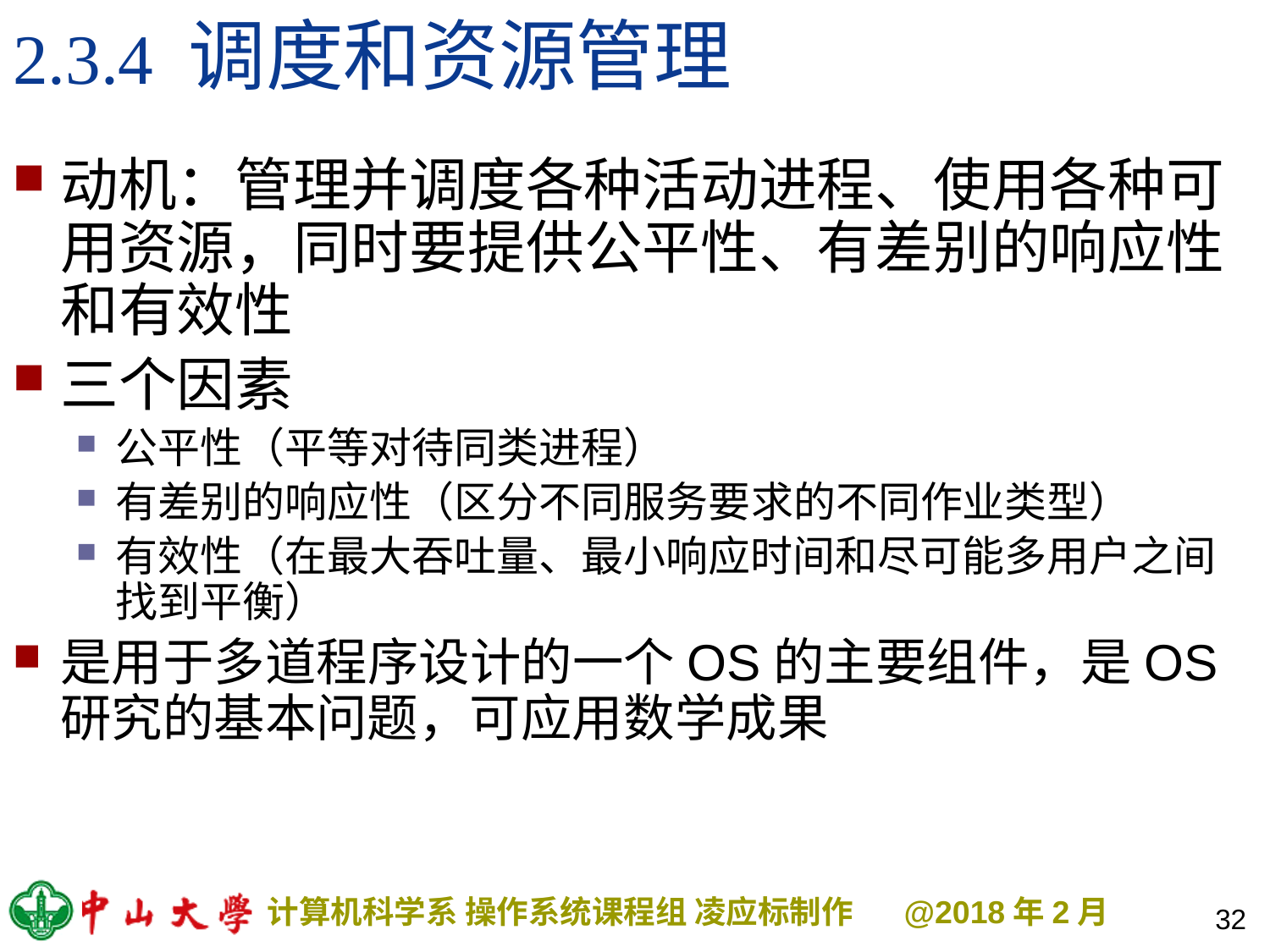

# 2.3.4 调度和资源管理
动机：管理并调度各种活动进程、使用各种可用资源，同时要提供公平性、有差别的响应性和有效性
三个因素
公平性（平等对待同类进程）
有差别的响应性（区分不同服务要求的不同作业类型）
有效性（在最大吞吐量、最小响应时间和尽可能多用户之间找到平衡）
是用于多道程序设计的一个OS的主要组件，是OS研究的基本问题，可应用数学成果
32